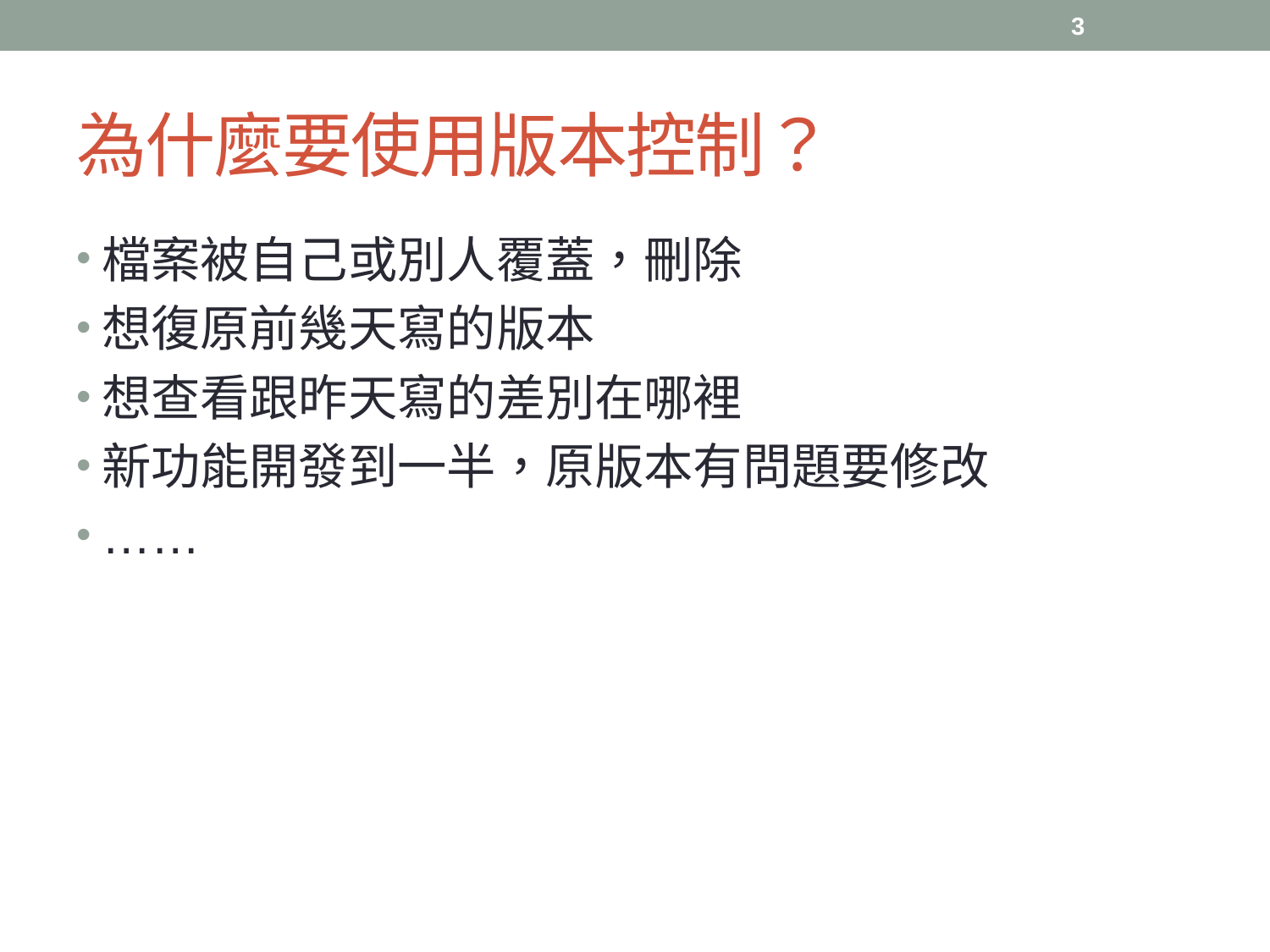

3
# 為什麼要使用版本控制？
檔案被自己或別人覆蓋，刪除
想復原前幾天寫的版本
想查看跟昨天寫的差別在哪裡
新功能開發到一半，原版本有問題要修改
……